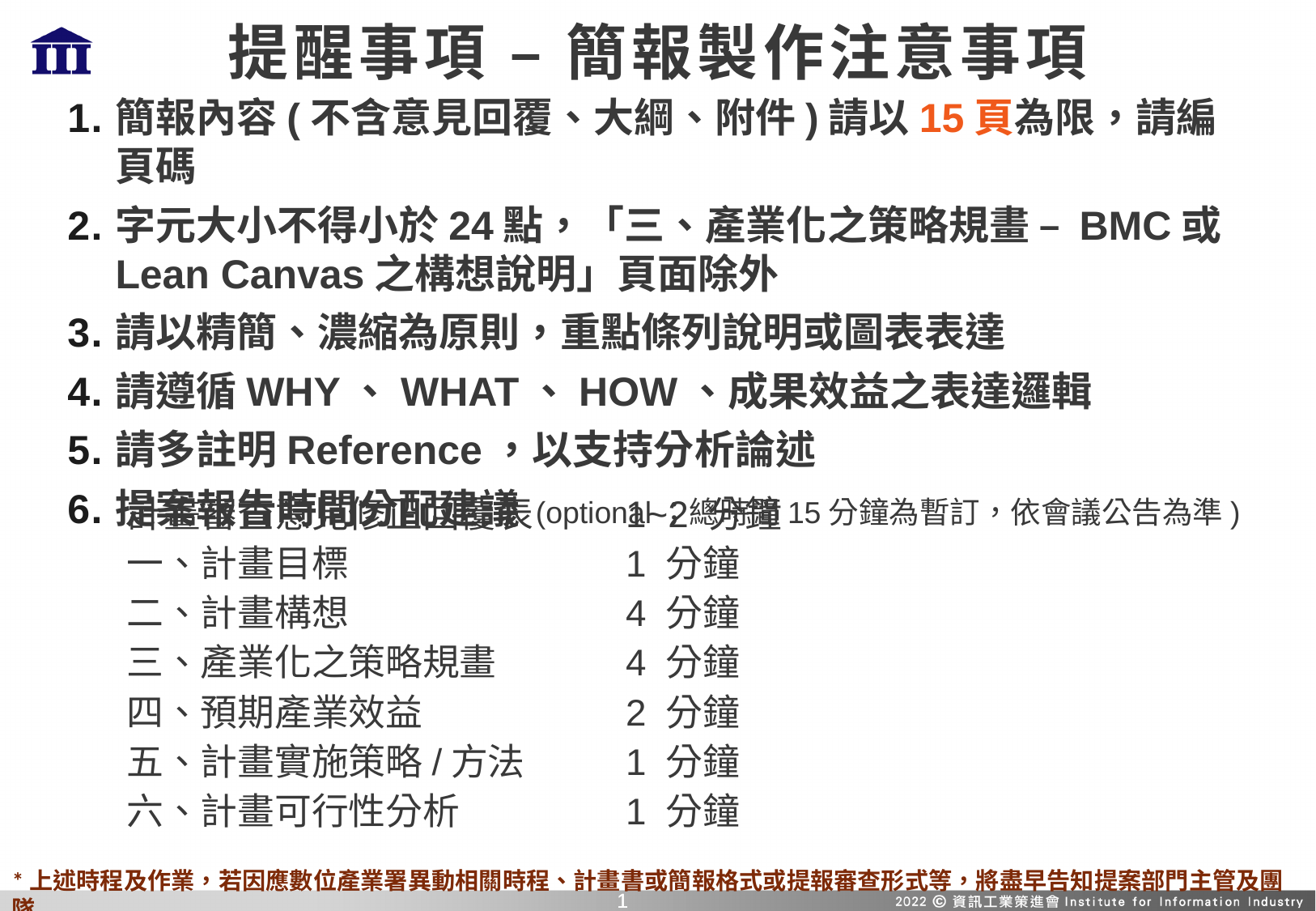

# 提醒事項 – 簡報製作注意事項
簡報內容(不含意見回覆、大綱、附件)請以15頁為限，請編頁碼
字元大小不得小於24點，「三、產業化之策略規畫 – BMC或Lean Canvas之構想說明」頁面除外
請以精簡、濃縮為原則，重點條列說明或圖表表達
請遵循WHY、WHAT、HOW、成果效益之表達邏輯
請多註明Reference，以支持分析論述
提案報告時間分配建議 (optional；總時間15分鐘為暫訂，依會議公告為準)
計畫審查意見修正回覆表	1~2 分鐘
一、計畫目標	1 分鐘
二、計畫構想	4 分鐘
三、產業化之策略規畫	4 分鐘
四、預期產業效益	2 分鐘
五、計畫實施策略/方法	1 分鐘
六、計畫可行性分析	1 分鐘
*上述時程及作業，若因應數位產業署異動相關時程、計畫書或簡報格式或提報審查形式等，將盡早告知提案部門主管及團隊